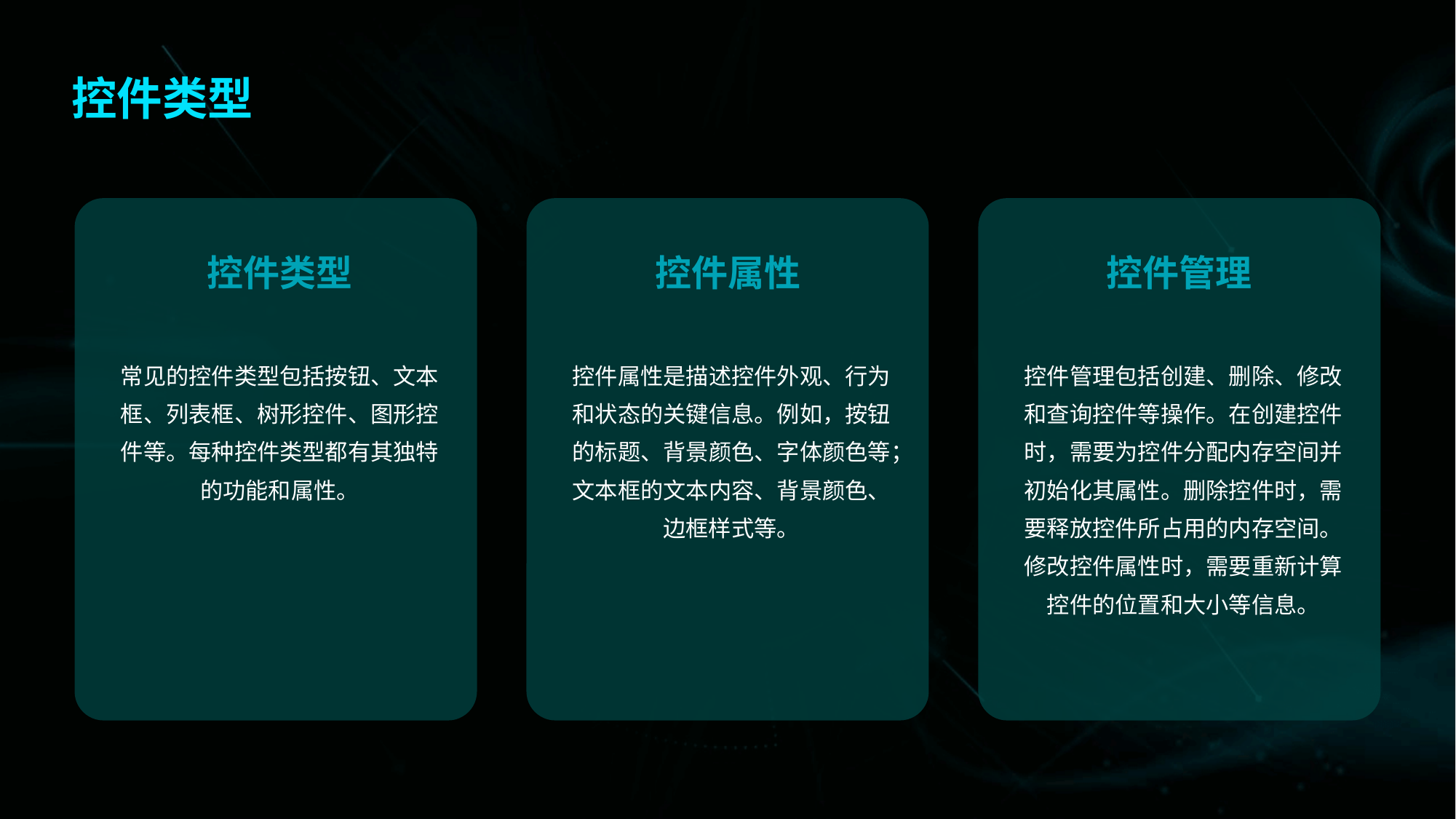

控件类型

控件类型
控件属性
控件管理
常见的控件类型包括按钮、文本框、列表框、树形控件、图形控件等。每种控件类型都有其独特的功能和属性。
控件属性是描述控件外观、行为和状态的关键信息。例如，按钮的标题、背景颜色、字体颜色等；文本框的文本内容、背景颜色、边框样式等。
控件管理包括创建、删除、修改和查询控件等操作。在创建控件时，需要为控件分配内存空间并初始化其属性。删除控件时，需要释放控件所占用的内存空间。修改控件属性时，需要重新计算控件的位置和大小等信息。